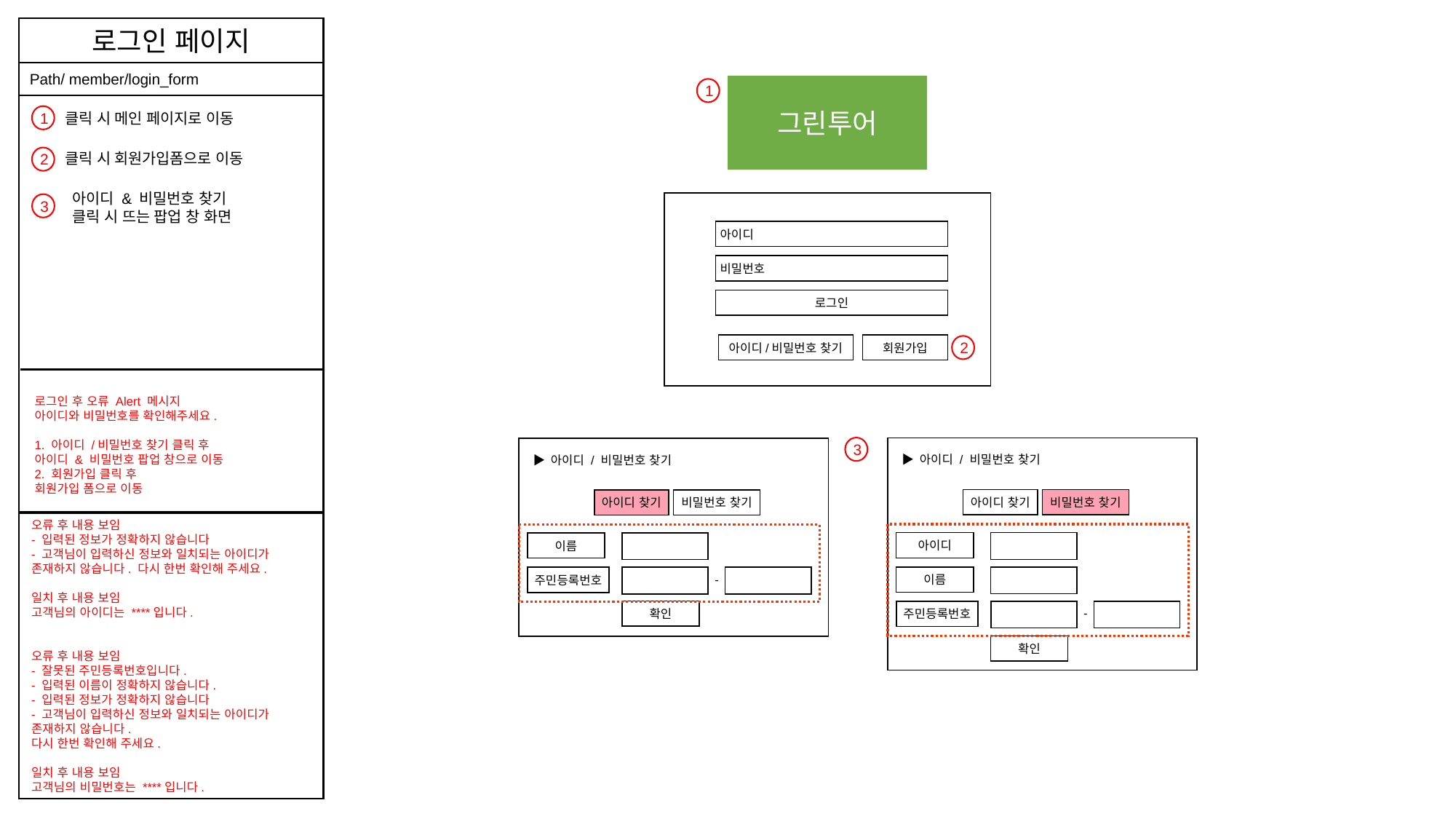

로그인 페이지
Path/ member/login_form

그린투어
1
클릭 시 메인 페이지로 이동
1
클릭 시 회원가입폼으로 이동
2
아이디 & 비밀번호 찾기
클릭 시 뜨는 팝업 창 화면

3
아이디
비밀번호
로그인
아이디/비밀번호 찾기
회원가입
2
로그인 후 오류 Alert 메시지
아이디와 비밀번호를 확인해주세요.
1. 아이디 /비밀번호 찾기 클릭 후
아이디 & 비밀번호 팝업 창으로 이동
2. 회원가입 클릭 후
회원가입 폼으로 이동
3

▶ 아이디 / 비밀번호 찾기
아이디 찾기
비밀번호 찾기

아이디

이름

-
주민등록번호

확인

▶ 아이디 / 비밀번호 찾기
아이디 찾기
비밀번호 찾기

이름

-
주민등록번호

확인
오류 후 내용 보임
- 입력된 정보가 정확하지 않습니다
- 고객님이 입력하신 정보와 일치되는 아이디가
존재하지 않습니다. 다시 한번 확인해 주세요.
일치 후 내용 보임
고객님의 아이디는 ****입니다.

오류 후 내용 보임
- 잘못된 주민등록번호입니다.
- 입력된 이름이 정확하지 않습니다.
- 입력된 정보가 정확하지 않습니다
- 고객님이 입력하신 정보와 일치되는 아이디가          존재하지 않습니다.
다시 한번 확인해 주세요.
일치 후 내용 보임
고객님의 비밀번호는 ****입니다.